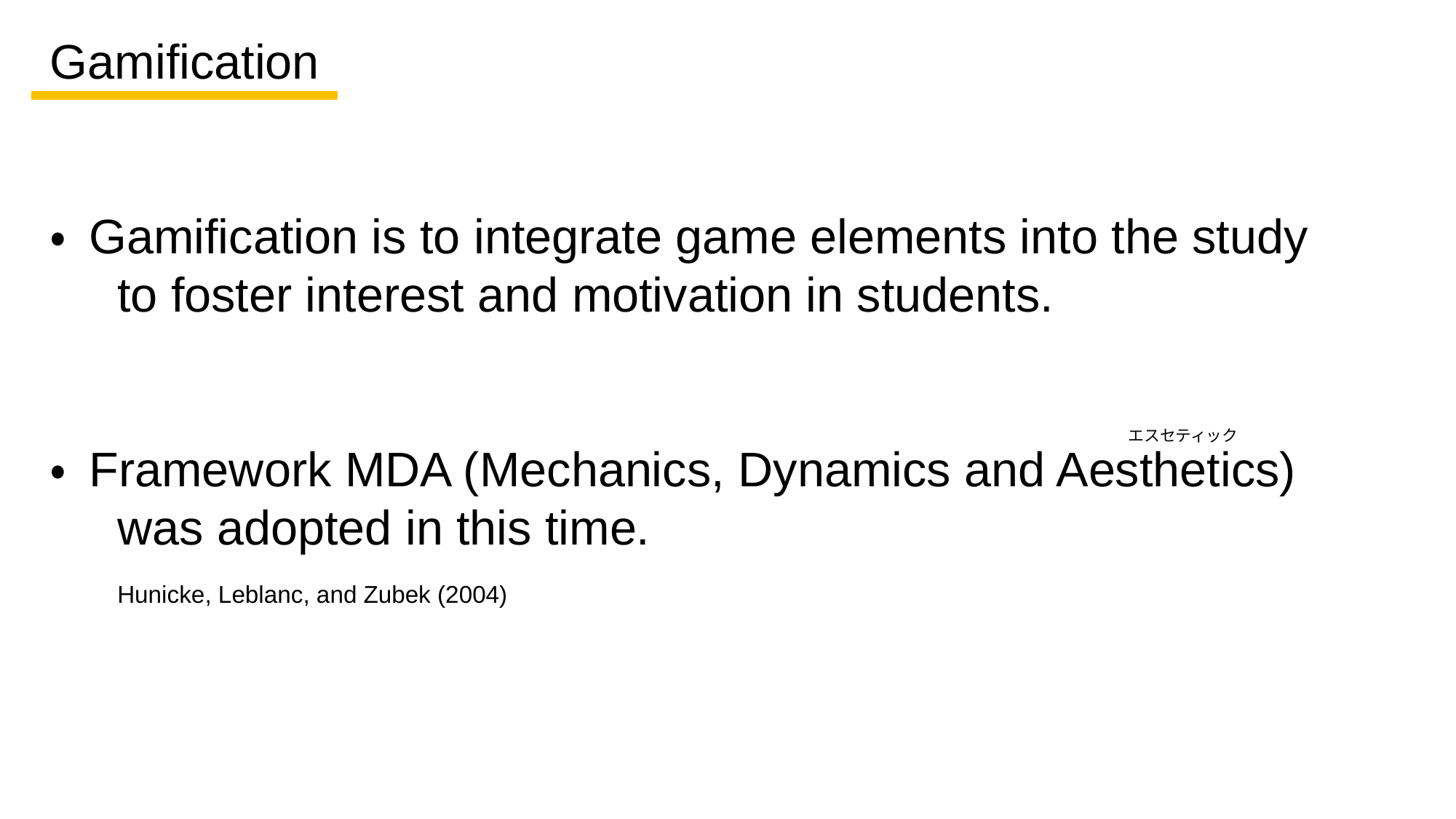

Gamification

・ Gamification is to integrate game elements into the study
     to foster interest and motivation in students.

・ Framework MDA (Mechanics, Dynamics and Aesthetics)
     was adopted in this time.
     Hunicke, Leblanc, and Zubek (2004)

エスセティック